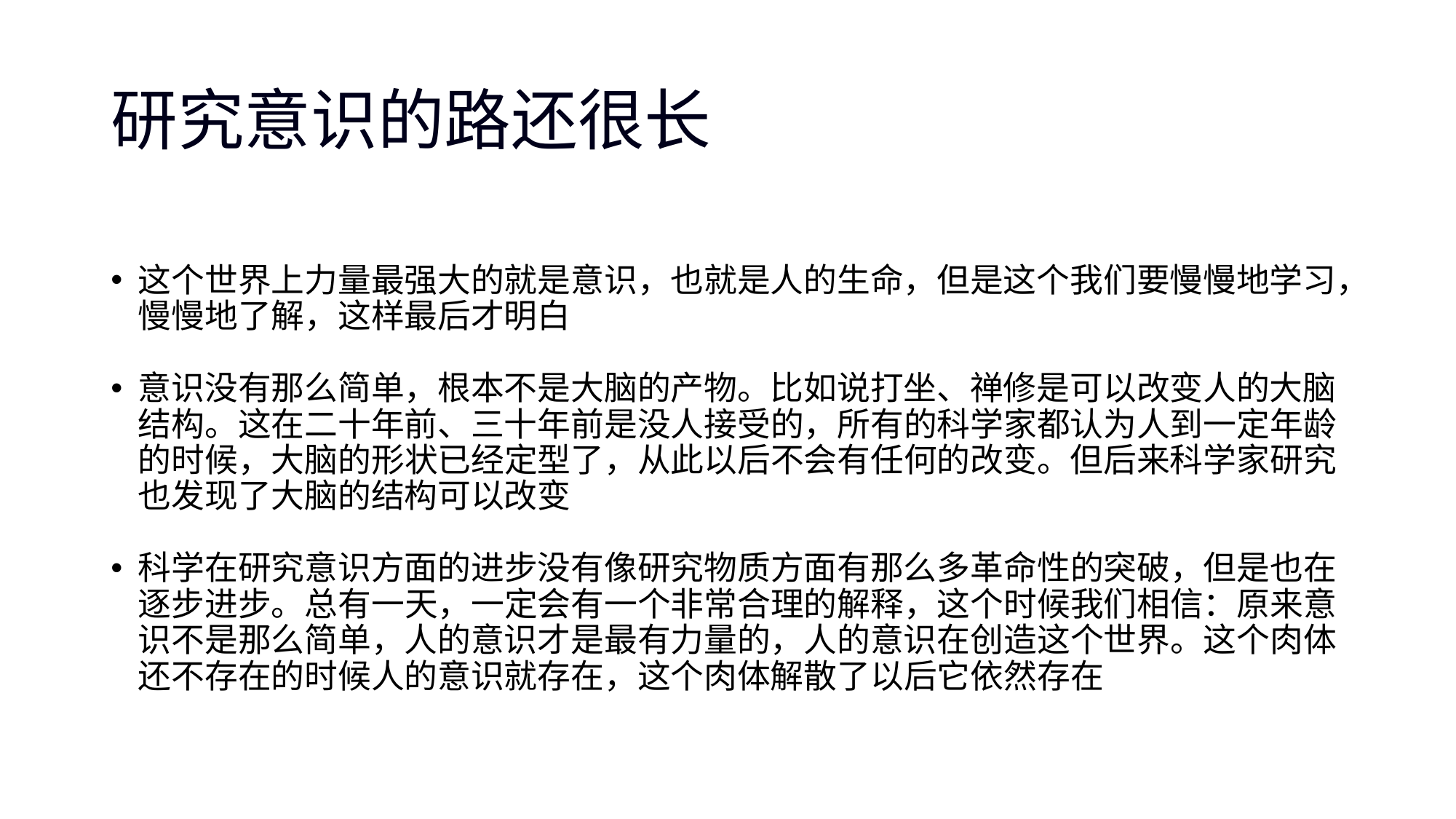

# 研究意识的路还很长

这个世界上力量最强大的就是意识，也就是人的生命，但是这个我们要慢慢地学习，慢慢地了解，这样最后才明白

意识没有那么简单，根本不是大脑的产物。比如说打坐、禅修是可以改变人的大脑结构。这在二十年前、三十年前是没人接受的，所有的科学家都认为人到一定年龄的时候，大脑的形状已经定型了，从此以后不会有任何的改变。但后来科学家研究也发现了大脑的结构可以改变

科学在研究意识方面的进步没有像研究物质方面有那么多革命性的突破，但是也在逐步进步。总有一天，一定会有一个非常合理的解释，这个时候我们相信：原来意识不是那么简单，人的意识才是最有力量的，人的意识在创造这个世界。这个肉体还不存在的时候人的意识就存在，这个肉体解散了以后它依然存在